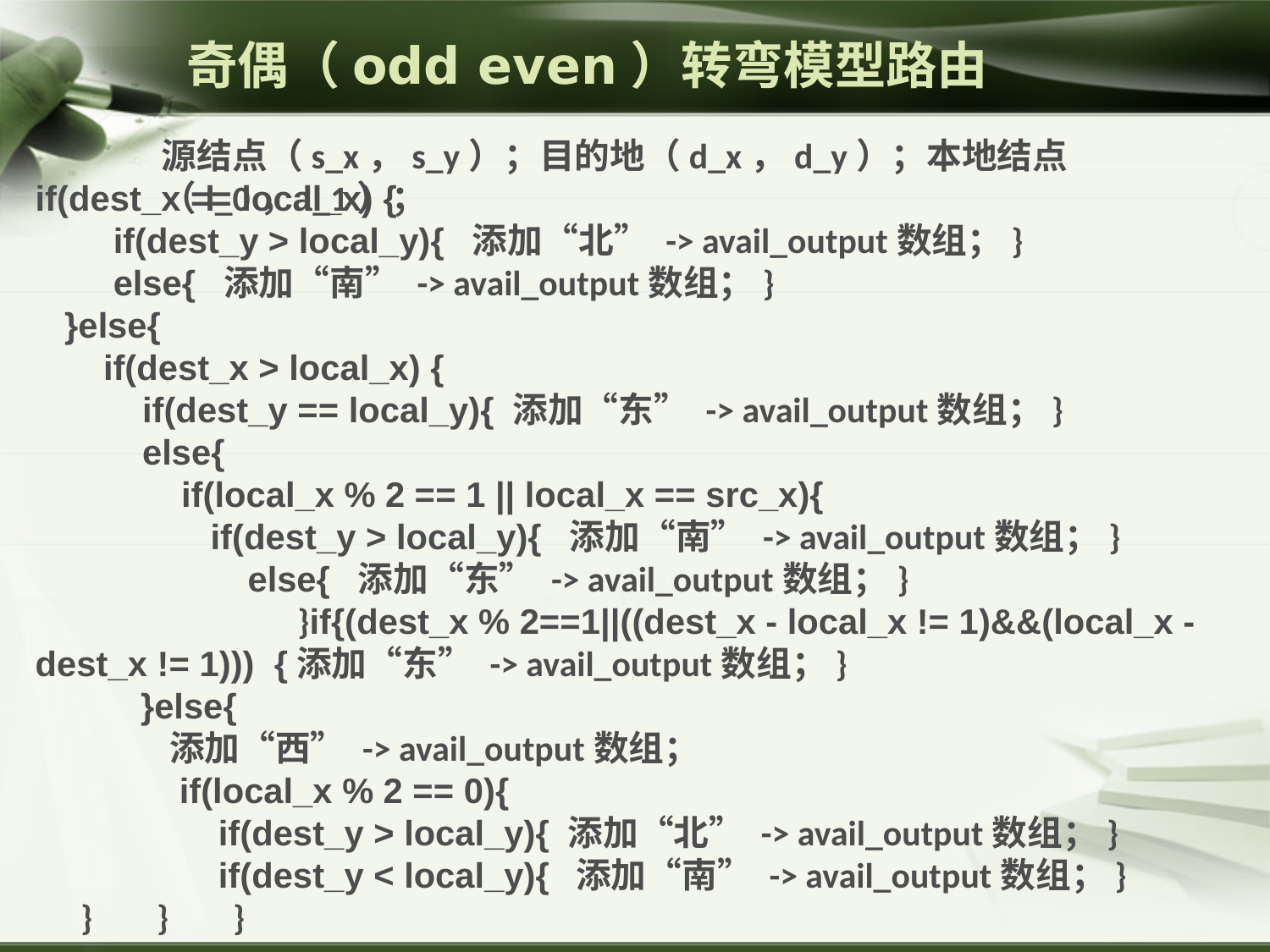

奇偶（odd even）转弯模型路由
源结点（s_x，s_y）；目的地（d_x，d_y）；本地结点（l_0，l_1）；
if(dest_x == local_x) {        if(dest_y > local_y){  添加“北” -> avail_output数组；}        else{  添加“南” -> avail_output数组；}   }else{       if(dest_x > local_x) {           if(dest_y == local_y){ 添加“东” -> avail_output数组；}           else{               if(local_x % 2 == 1 || local_x == src_x){                  if(dest_y > local_y){  添加“南” -> avail_output数组；}                  else{  添加“东” -> avail_output数组；}
                            }if{(dest_x % 2==1||((dest_x - local_x != 1)&&(local_x - dest_x != 1)))  {添加“东” -> avail_output数组；}       }else{           添加“西” -> avail_output数组；           if(local_x % 2 == 0){               if(dest_y > local_y){ 添加“北” -> avail_output数组；}               if(dest_y < local_y){  添加“南” -> avail_output数组；}
 }        }        }